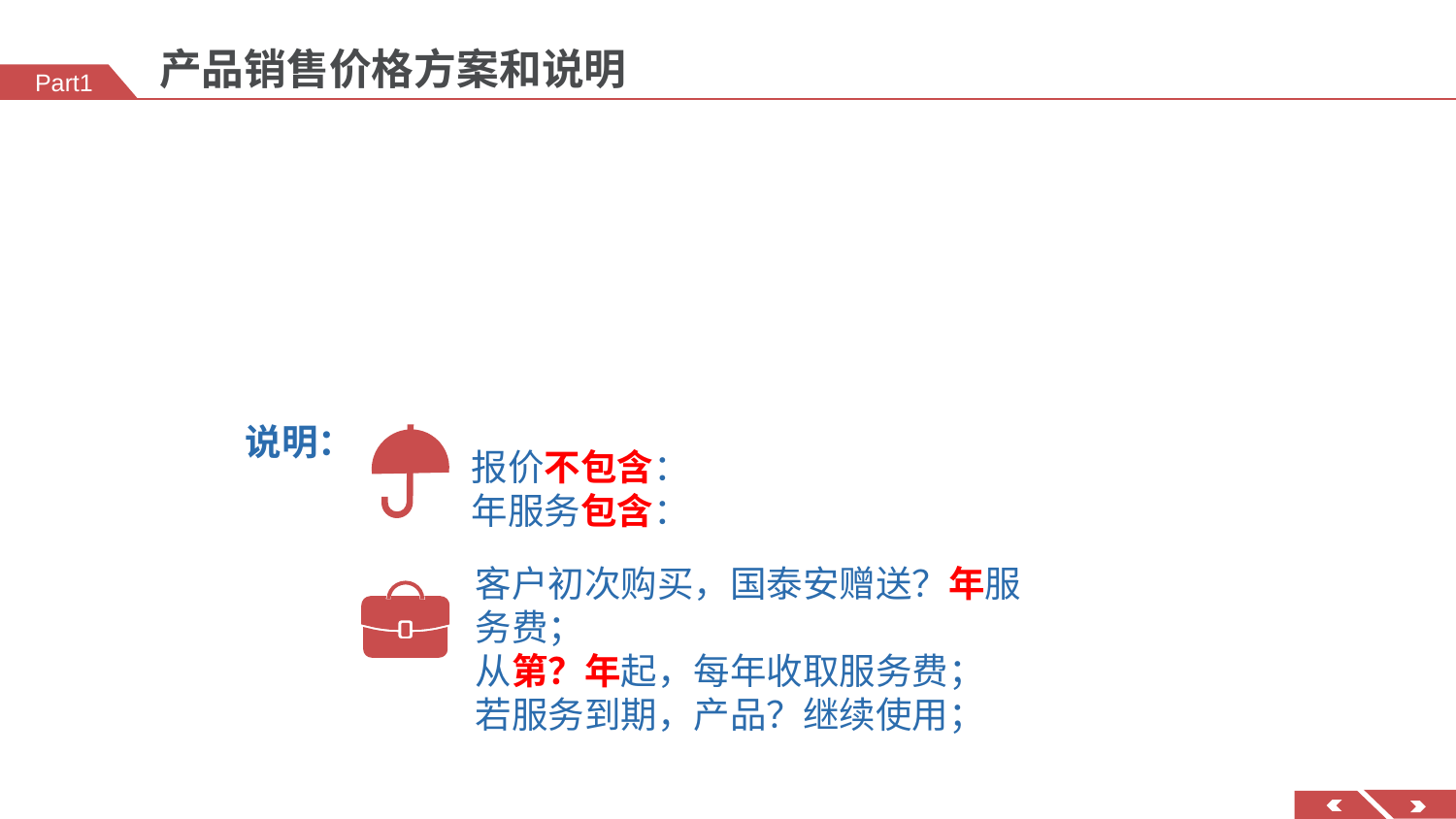

# 产品销售价格方案和说明
说明：

报价不包含：
年服务包含：
客户初次购买，国泰安赠送？年服务费；
从第？年起，每年收取服务费；
若服务到期，产品？继续使用；